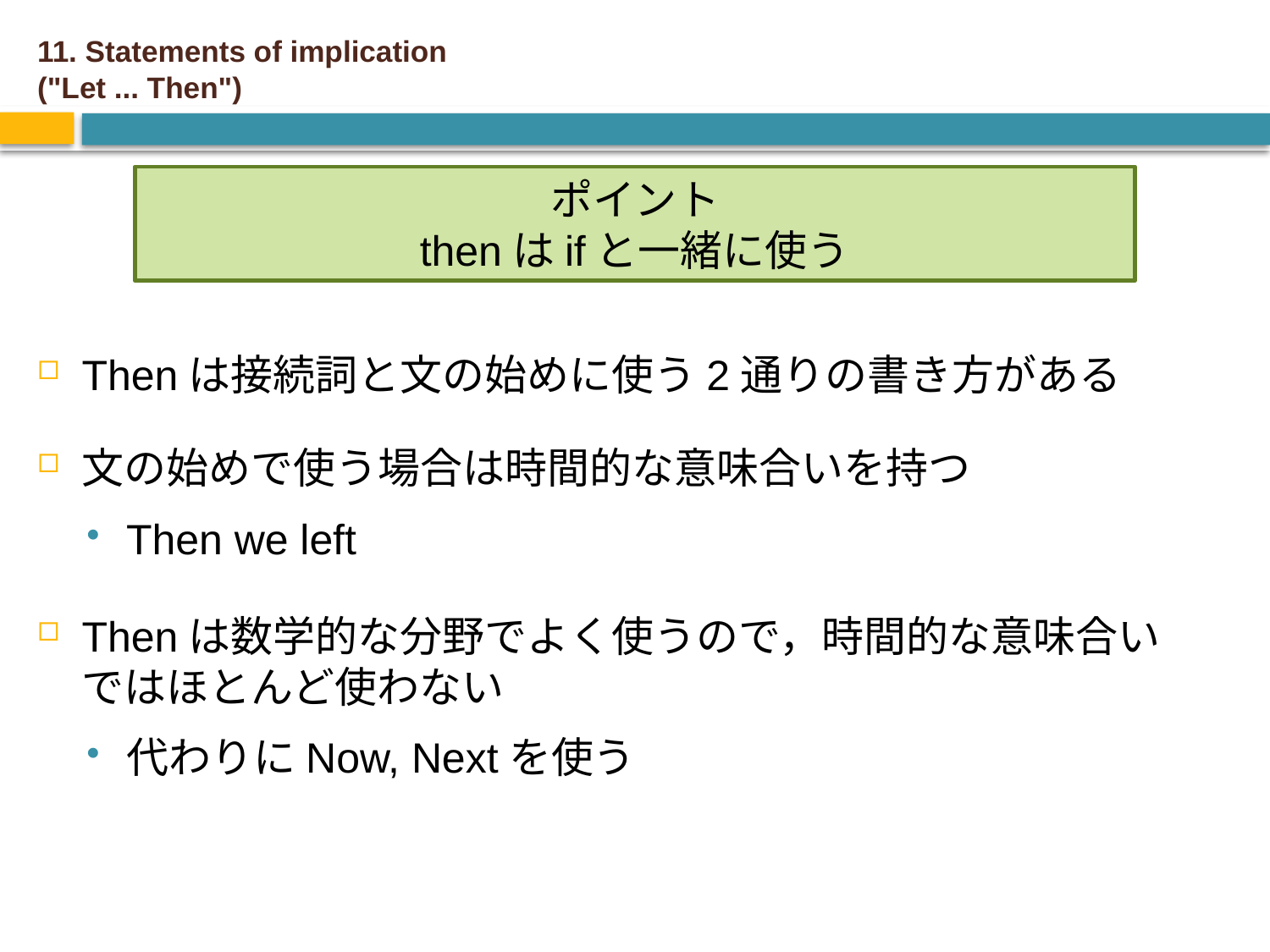

# 11. Statements of implication ("Let ... Then")

Thenは接続詞と文の始めに使う2通りの書き方がある
文の始めで使う場合は時間的な意味合いを持つ
Then we left
Thenは数学的な分野でよく使うので，時間的な意味合い
ではほとんど使わない
代わりにNow, Nextを使う

ポイント
thenはifと一緒に使う